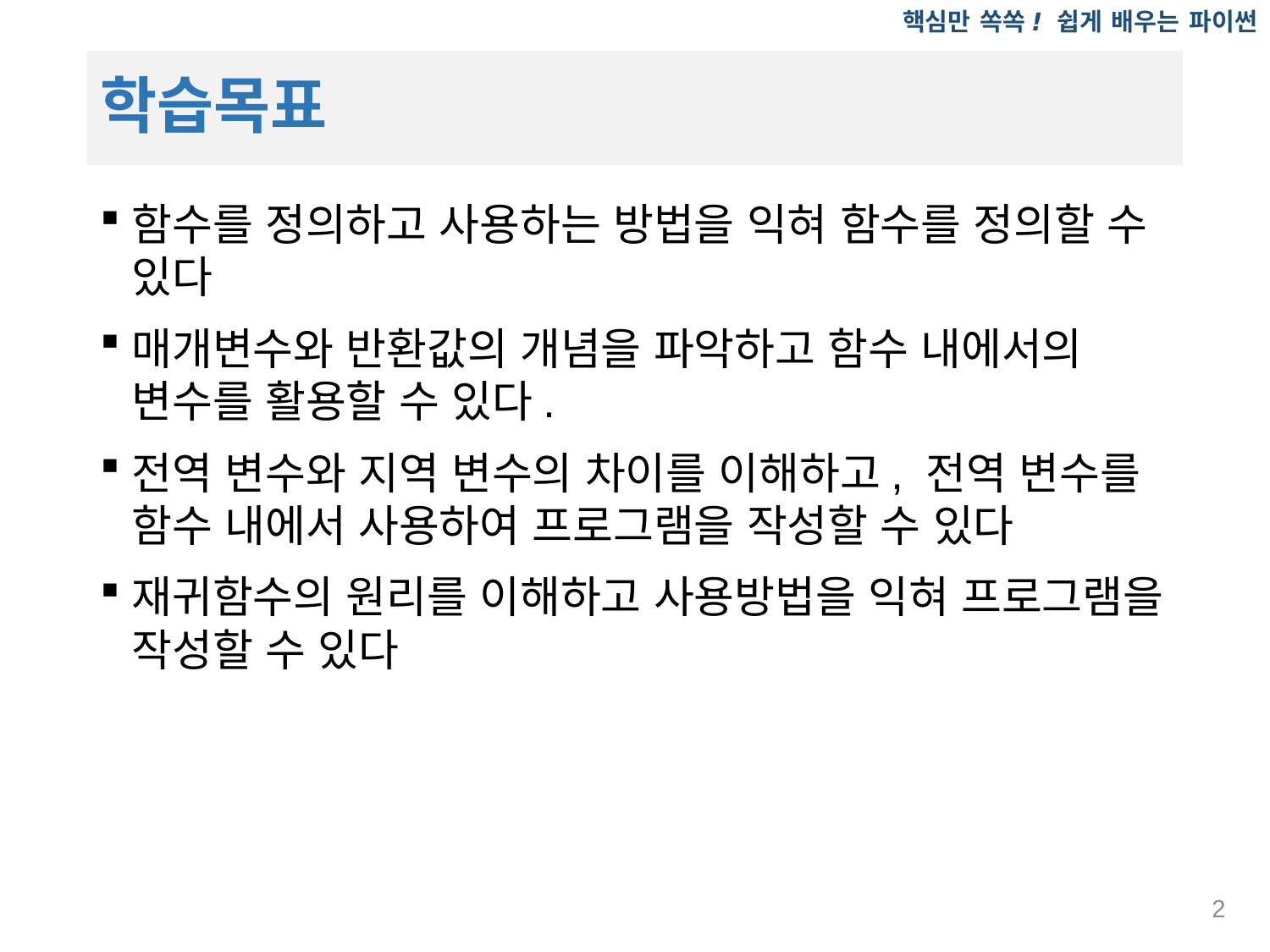

# 학습목표
함수를 정의하고 사용하는 방법을 익혀 함수를 정의할 수 있다
매개변수와 반환값의 개념을 파악하고 함수 내에서의 변수를 활용할 수 있다.
전역 변수와 지역 변수의 차이를 이해하고, 전역 변수를 함수 내에서 사용하여 프로그램을 작성할 수 있다
재귀함수의 원리를 이해하고 사용방법을 익혀 프로그램을 작성할 수 있다
2